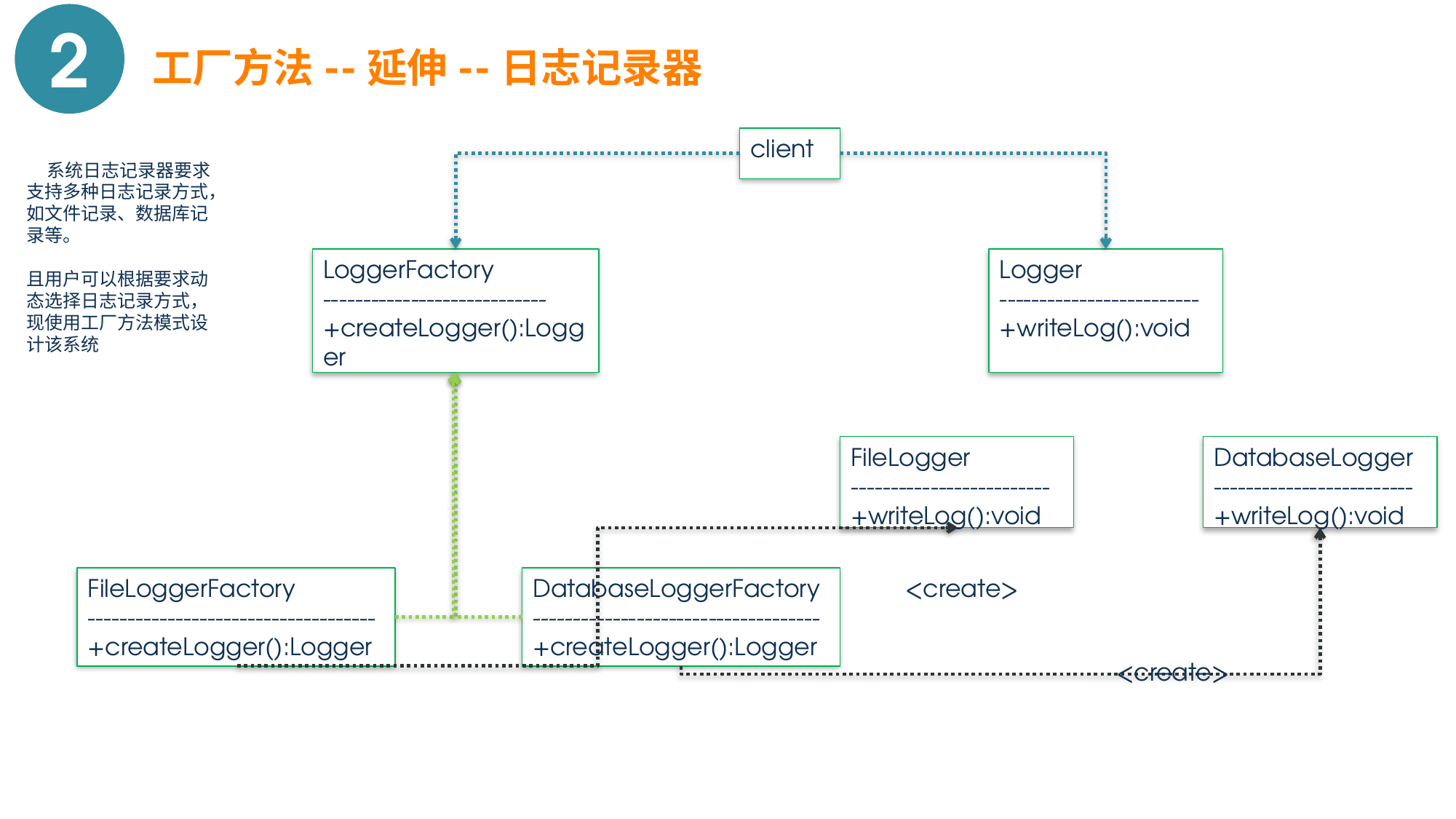

2
工厂方法--延伸--日志记录器
client
    系统日志记录器要求支持多种日志记录方式，如文件记录、数据库记录等。

且用户可以根据要求动态选择日志记录方式， 现使用工厂方法模式设计该系统
LoggerFactory
----------------------------
+createLogger():Logger
Logger
-------------------------
+writeLog():void
FileLogger
-------------------------
+writeLog():void
DatabaseLogger
-------------------------
+writeLog():void
FileLoggerFactory
------------------------------------
+createLogger():Logger
DatabaseLoggerFactory
------------------------------------
+createLogger():Logger
<create>
<create>